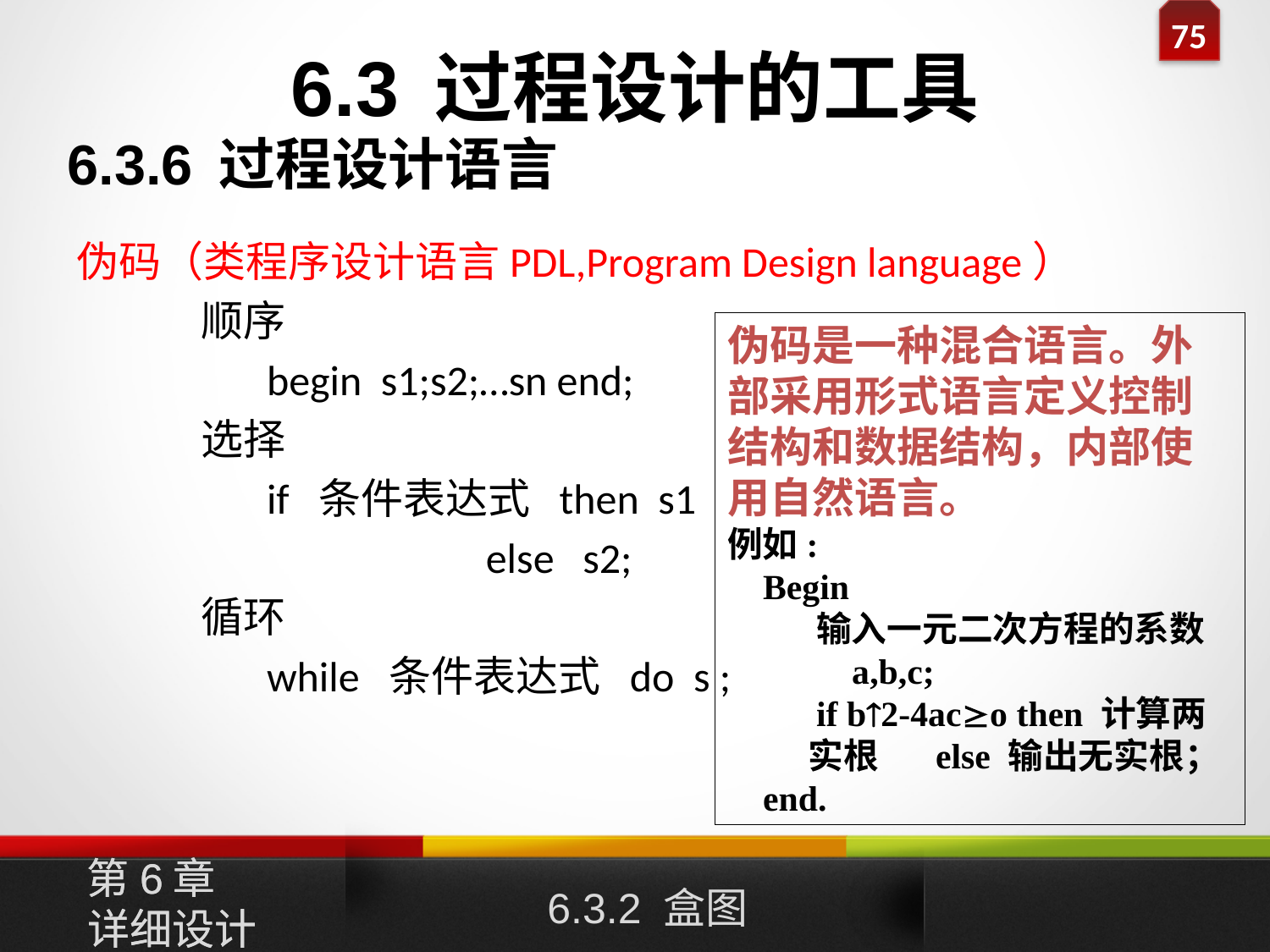

6.3 过程设计的工具
6.3.6 过程设计语言

伪码（类程序设计语言PDL,Program Design language）
            顺序
                    begin  s1;s2;…sn end;
            选择
                    if  条件表达式  then  s1
                                           else   s2;
            循环
                    while  条件表达式  do  s ;

伪码是一种混合语言。外部采用形式语言定义控制结构和数据结构，内部使用自然语言。
例如:
    Begin
          输入一元二次方程的系数
              a,b,c;
          if b↑2-4ac≥o then 计算两
         实根      else 输出无实根；
    end.
第6章
详细设计
第6章
详细设计
6.3.2 盒图